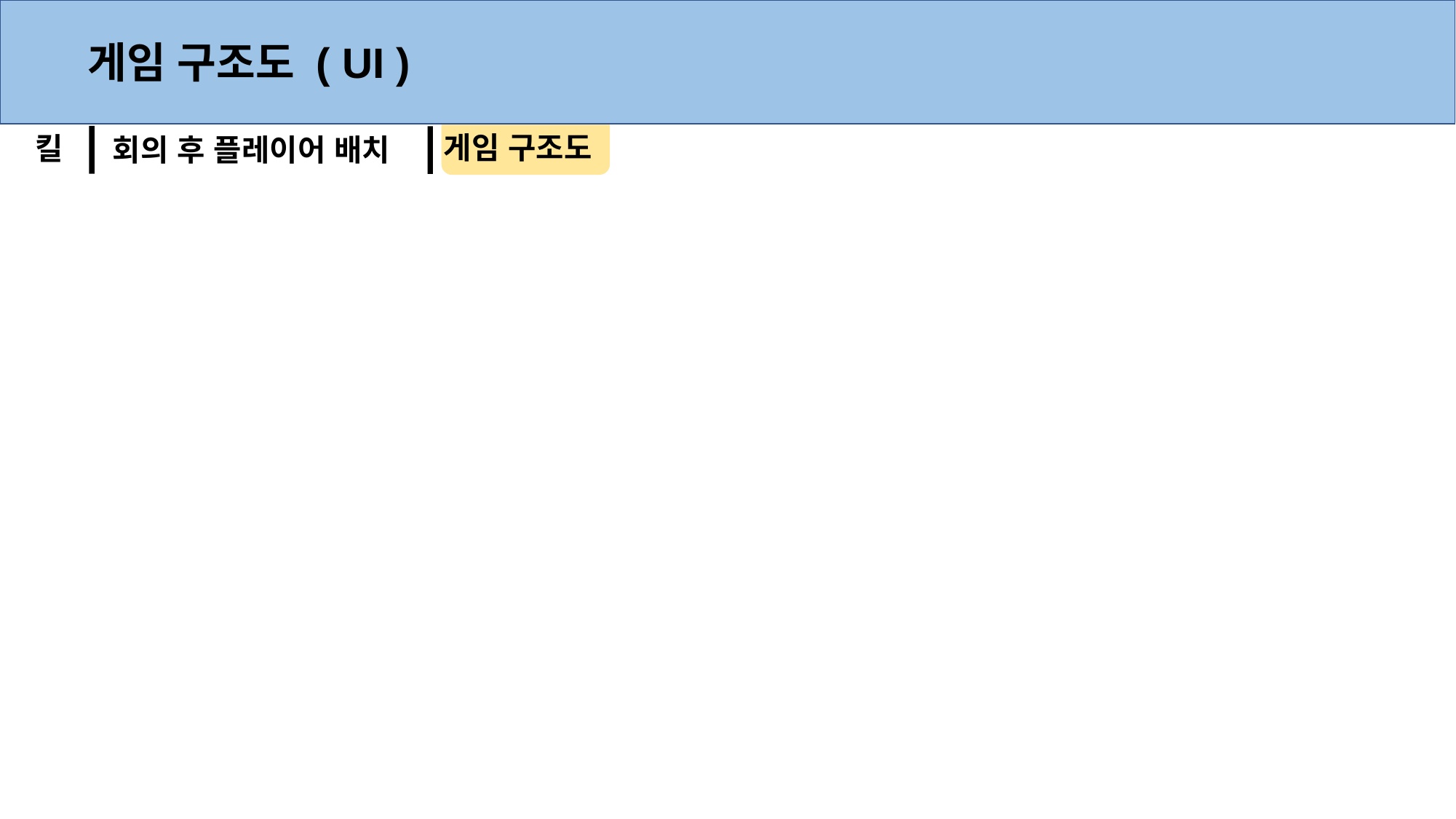

게임 구조도 ( UI )

게임 구조도
킬
회의 후 플레이어 배치